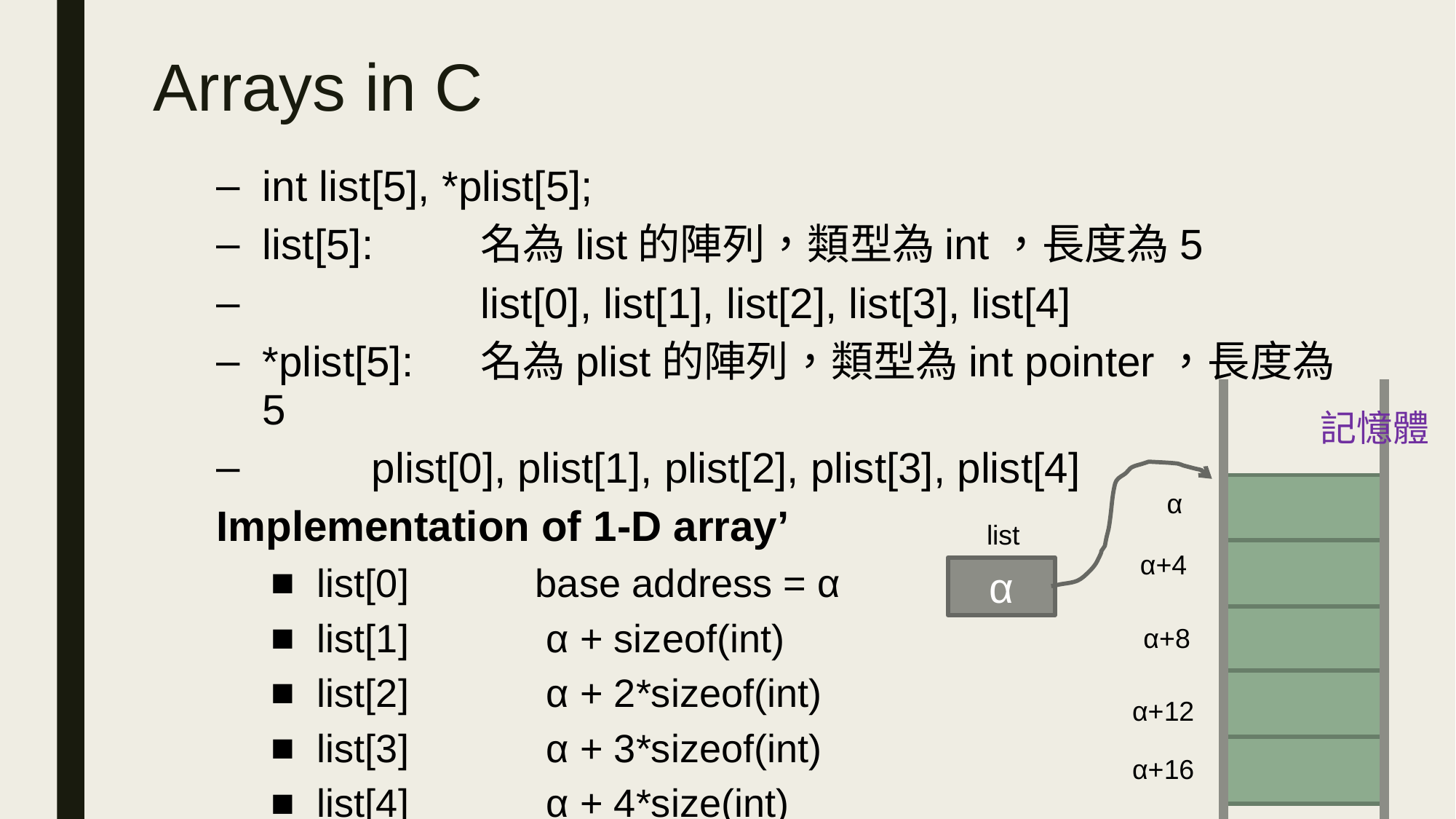

# Arrays in C
int list[5], *plist[5];
list[5]: 	名為list的陣列，類型為int，長度為5
           	list[0], list[1], list[2], list[3], list[4]
*plist[5]:	名為plist的陣列，類型為int pointer，長度為5
	plist[0], plist[1], plist[2], plist[3], plist[4]
Implementation of 1-D array’
list[0]		base address = α
list[1]	 	 α + sizeof(int)
list[2]	 	 α + 2*sizeof(int)
list[3]	 	 α + 3*sizeof(int)
list[4]	 	 α + 4*size(int)

記憶體

α
list

α+4
α

α+8

α+12

α+16